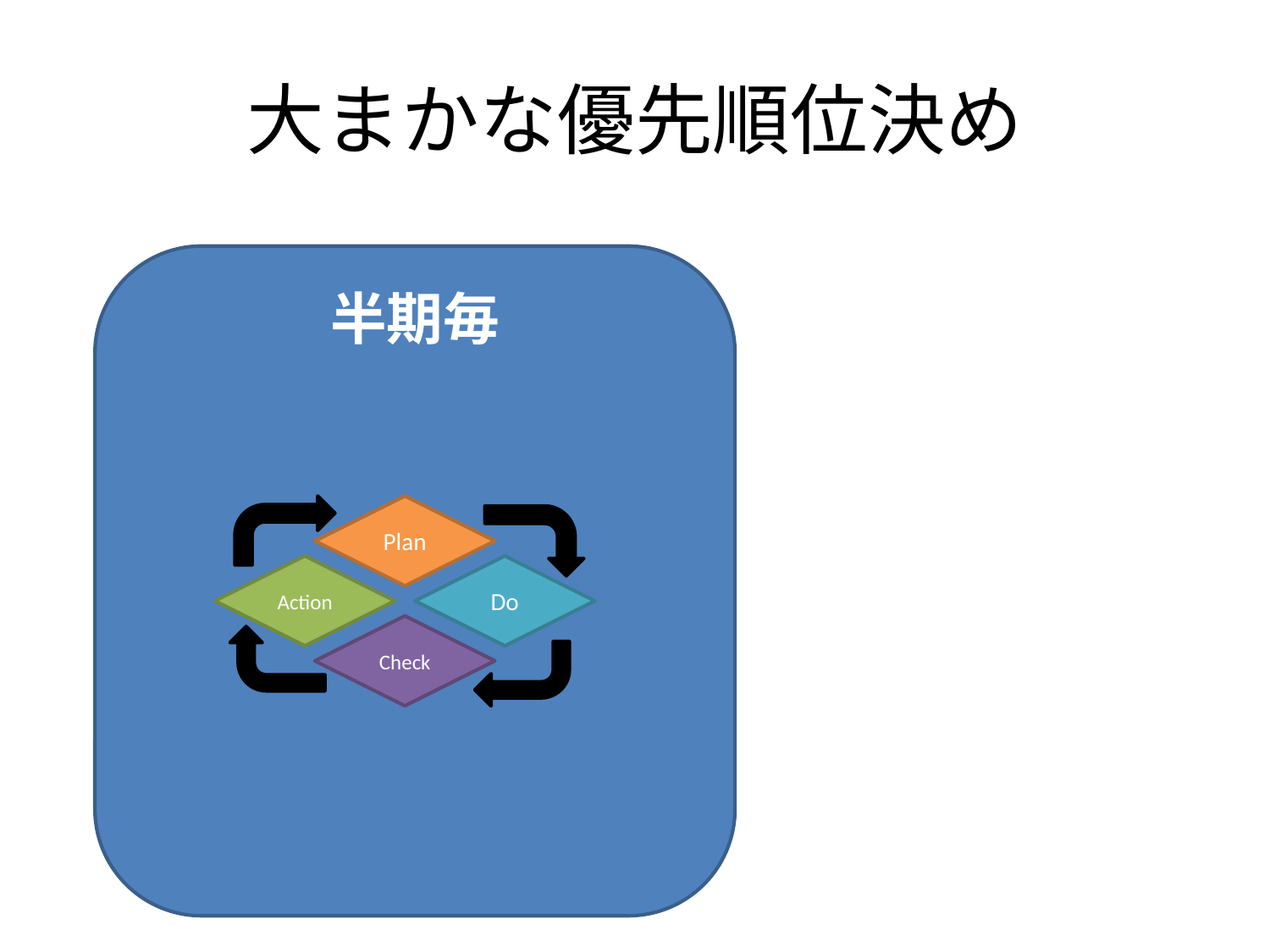

# 大まかな優先順位決め
半期毎

Plan
Action
Do

Check